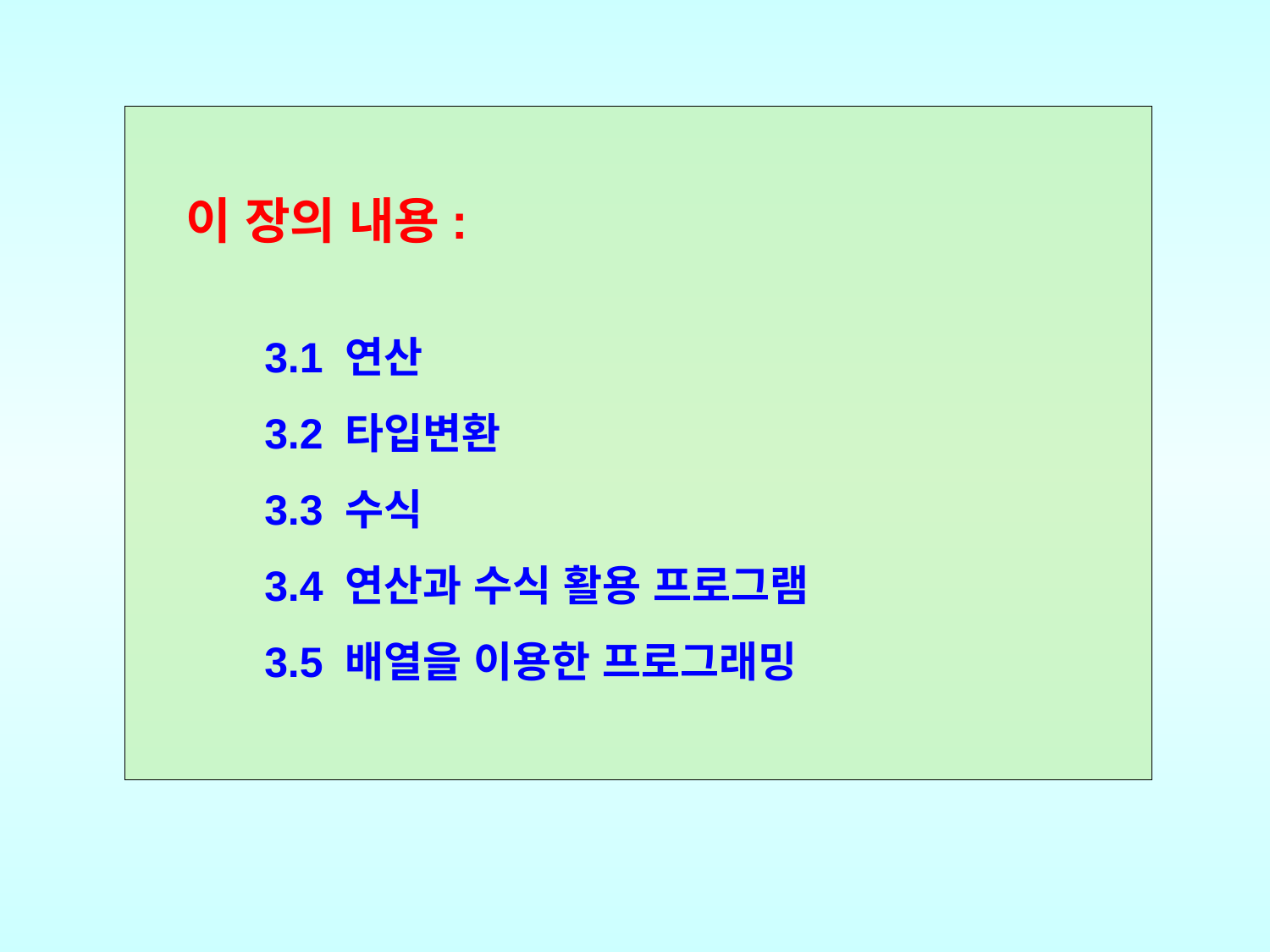

이 장의 내용:

3.1 연산
3.2 타입변환
3.3 수식
3.4 연산과 수식 활용 프로그램
3.5 배열을 이용한 프로그래밍